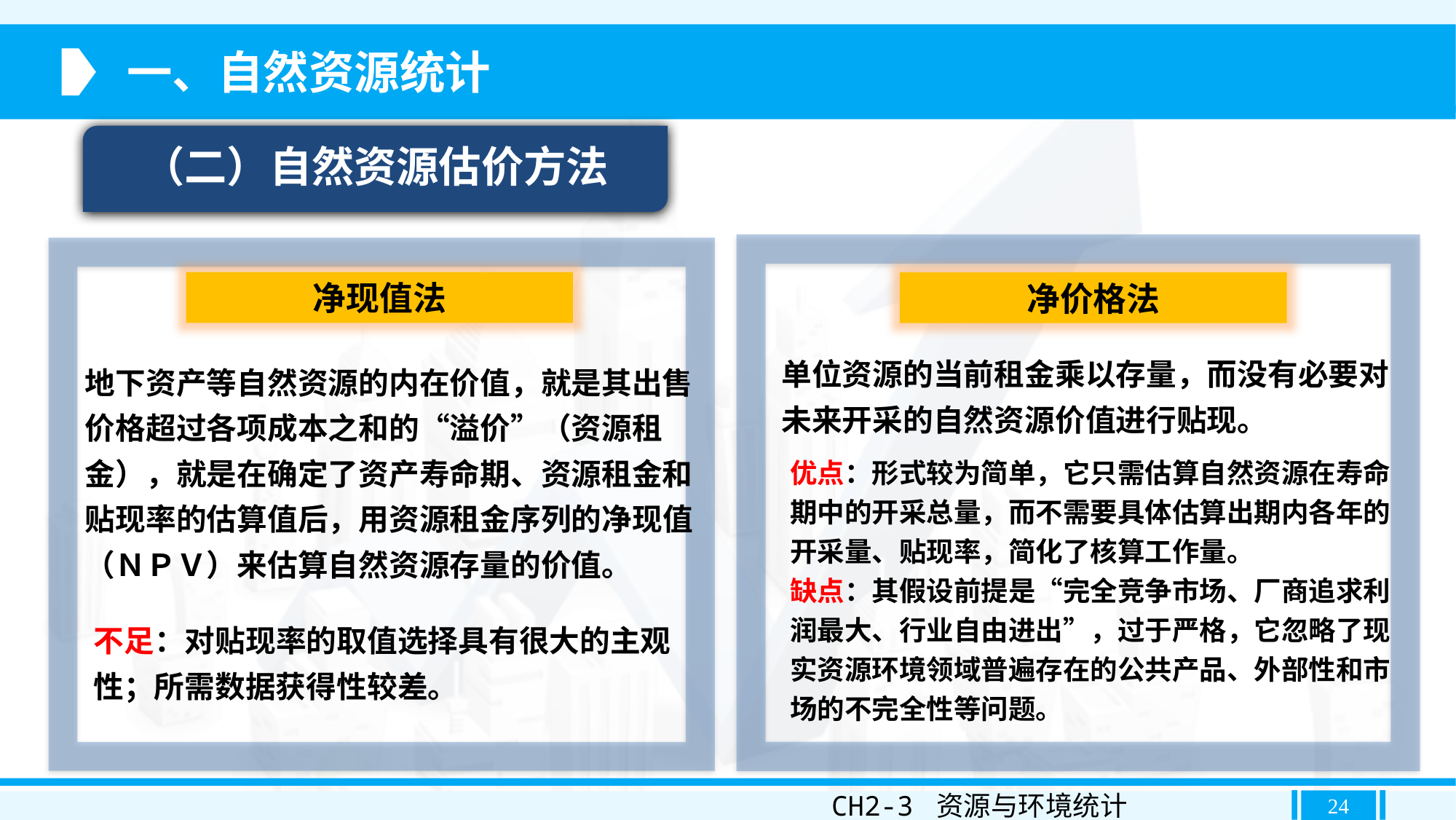

一、自然资源统计

（二）自然资源估价方法

净现值法
净价格法
单位资源的当前租金乘以存量，而没有必要对未来开采的自然资源价值进行贴现。
地下资产等自然资源的内在价值，就是其出售价格超过各项成本之和的“溢价”（资源租金），就是在确定了资产寿命期、资源租金和贴现率的估算值后，用资源租金序列的净现值（ＮＰＶ）来估算自然资源存量的价值。
优点：形式较为简单，它只需估算自然资源在寿命期中的开采总量，而不需要具体估算出期内各年的开采量、贴现率，简化了核算工作量。
缺点：其假设前提是“完全竞争市场、厂商追求利润最大、行业自由进出”，过于严格，它忽略了现实资源环境领域普遍存在的公共产品、外部性和市场的不完全性等问题。
不足：对贴现率的取值选择具有很大的主观性；所需数据获得性较差。
CH2-3 资源与环境统计
24